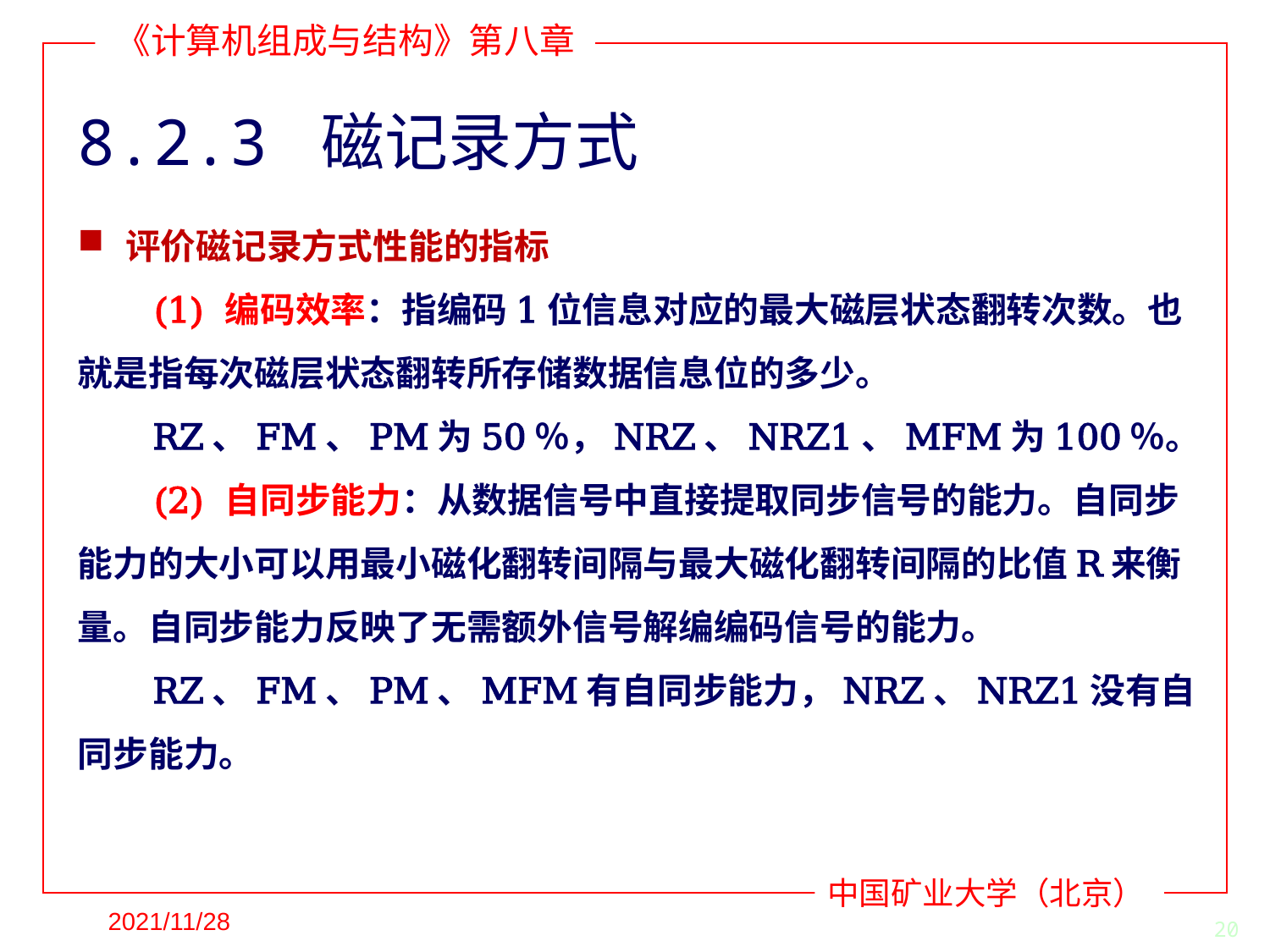

# 8.2.3 磁记录方式
评价磁记录方式性能的指标
(1) 编码效率：指编码1位信息对应的最大磁层状态翻转次数。也就是指每次磁层状态翻转所存储数据信息位的多少。
RZ、FM、PM为50％，NRZ、NRZ1、MFM为100％。
(2) 自同步能力：从数据信号中直接提取同步信号的能力。自同步能力的大小可以用最小磁化翻转间隔与最大磁化翻转间隔的比值R来衡量。自同步能力反映了无需额外信号解编编码信号的能力。
RZ、FM、PM、MFM有自同步能力，NRZ、NRZ1没有自同步能力。
2021/11/28